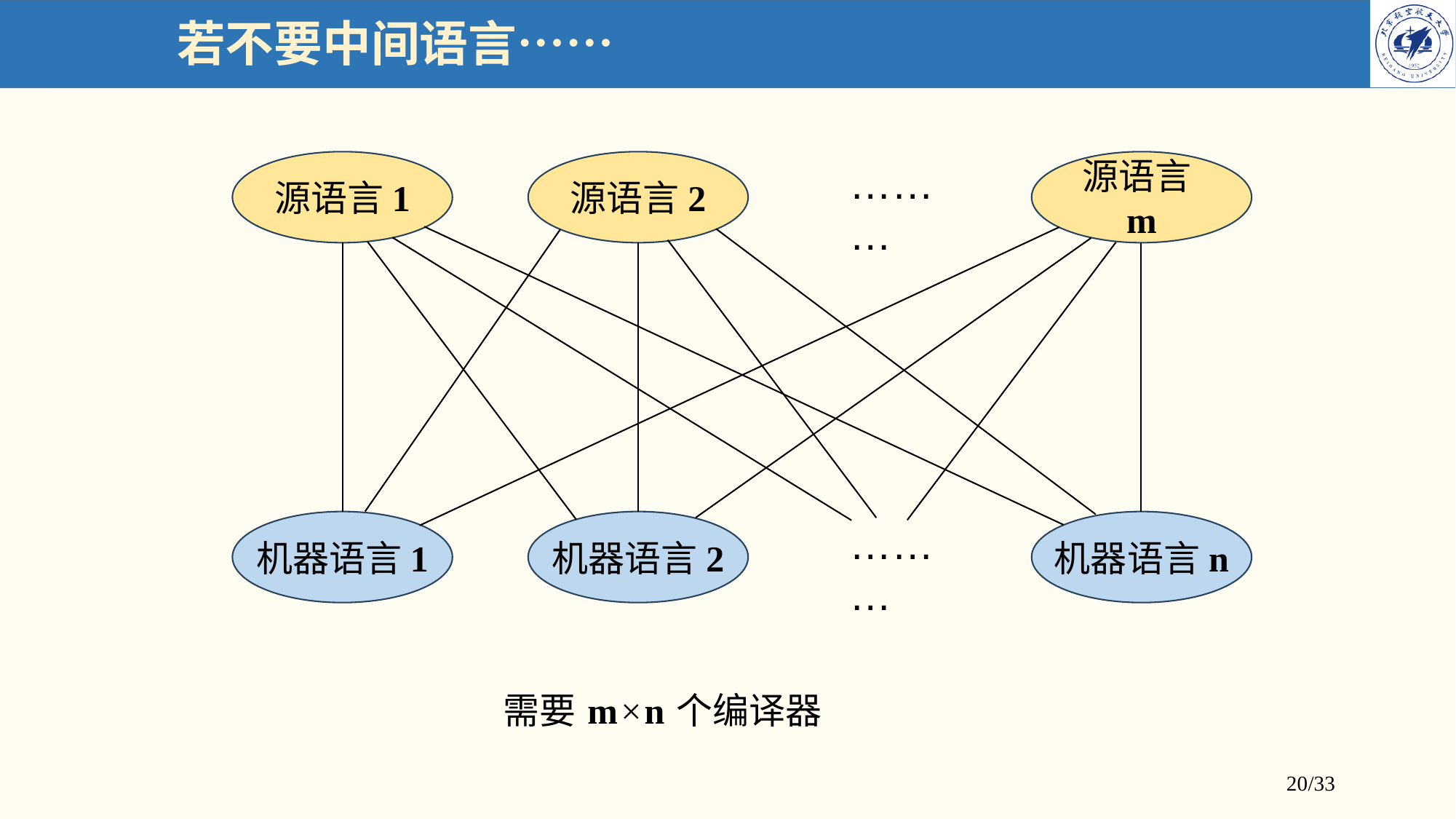

# 若不要中间语言……
源语言1
源语言2
………
源语言m
机器语言1
机器语言2
………
机器语言n
需要m×n个编译器